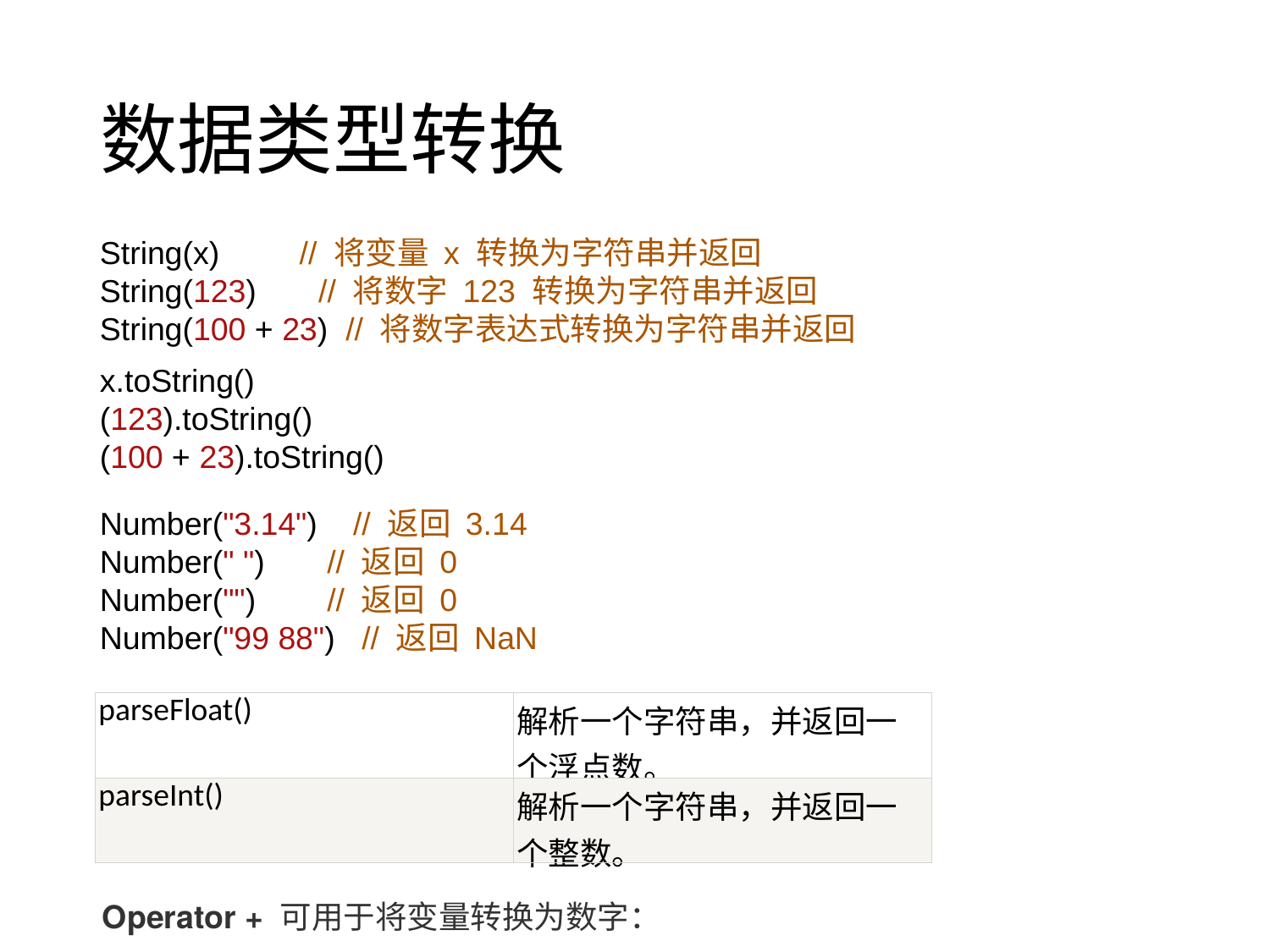

# 数据类型转换
String(x)         // 将变量 x 转换为字符串并返回
String(123)       // 将数字 123 转换为字符串并返回
String(100 + 23)  // 将数字表达式转换为字符串并返回
x.toString()
(123).toString()
(100 + 23).toString()
Number("3.14")    // 返回 3.14
Number(" ")       // 返回 0
Number("")        // 返回 0
Number("99 88")   // 返回 NaN
| parseFloat() | 解析一个字符串，并返回一个浮点数。 |
| --- | --- |
| parseInt() | 解析一个字符串，并返回一个整数。 |
Operator + 可用于将变量转换为数字：